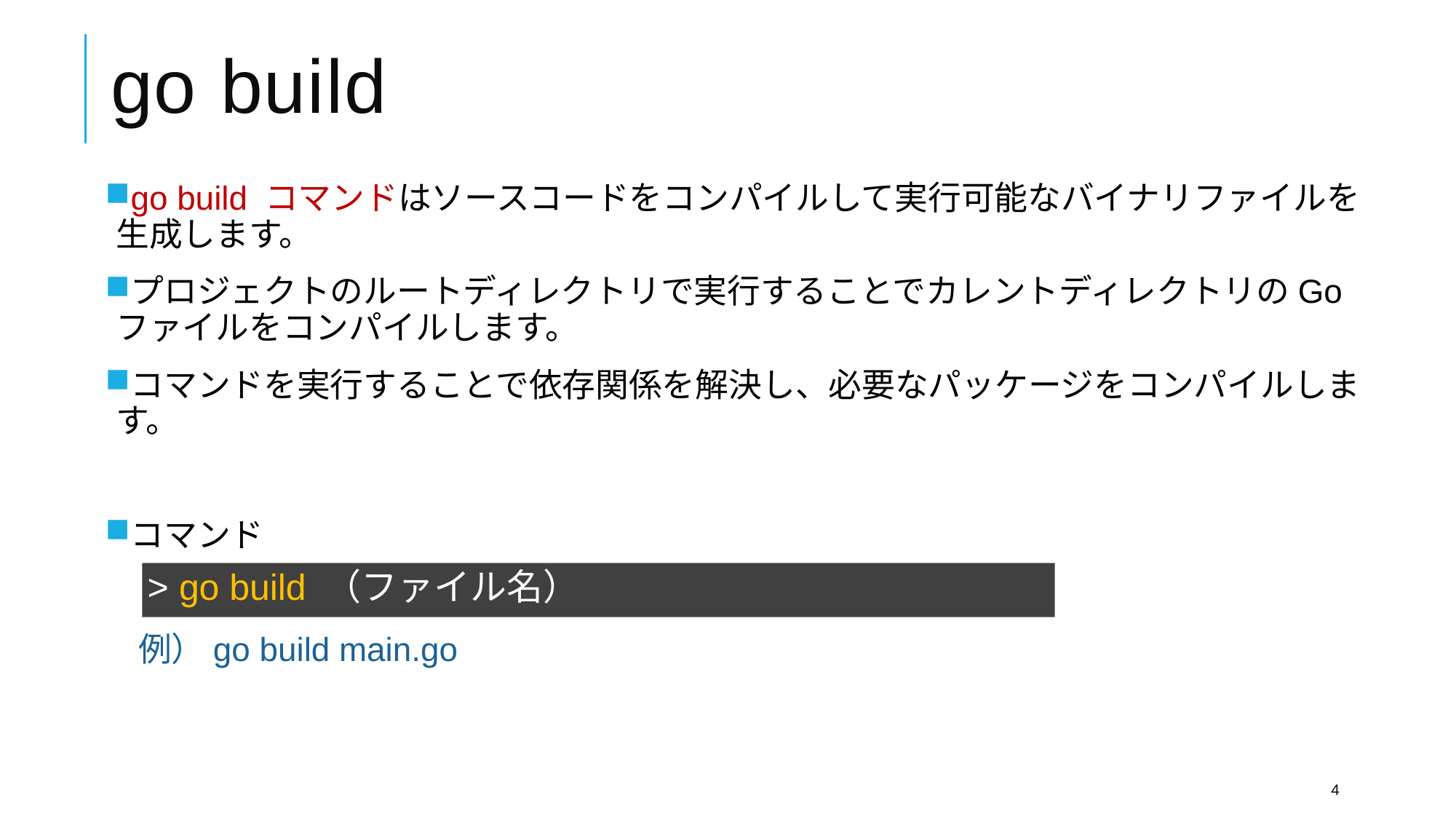

# go build
go build コマンドはソースコードをコンパイルして実行可能なバイナリファイルを生成します。
プロジェクトのルートディレクトリで実行することでカレントディレクトリのGoファイルをコンパイルします。
コマンドを実行することで依存関係を解決し、必要なパッケージをコンパイルします。

コマンド

　例）go build main.go

> go build （ファイル名）
4